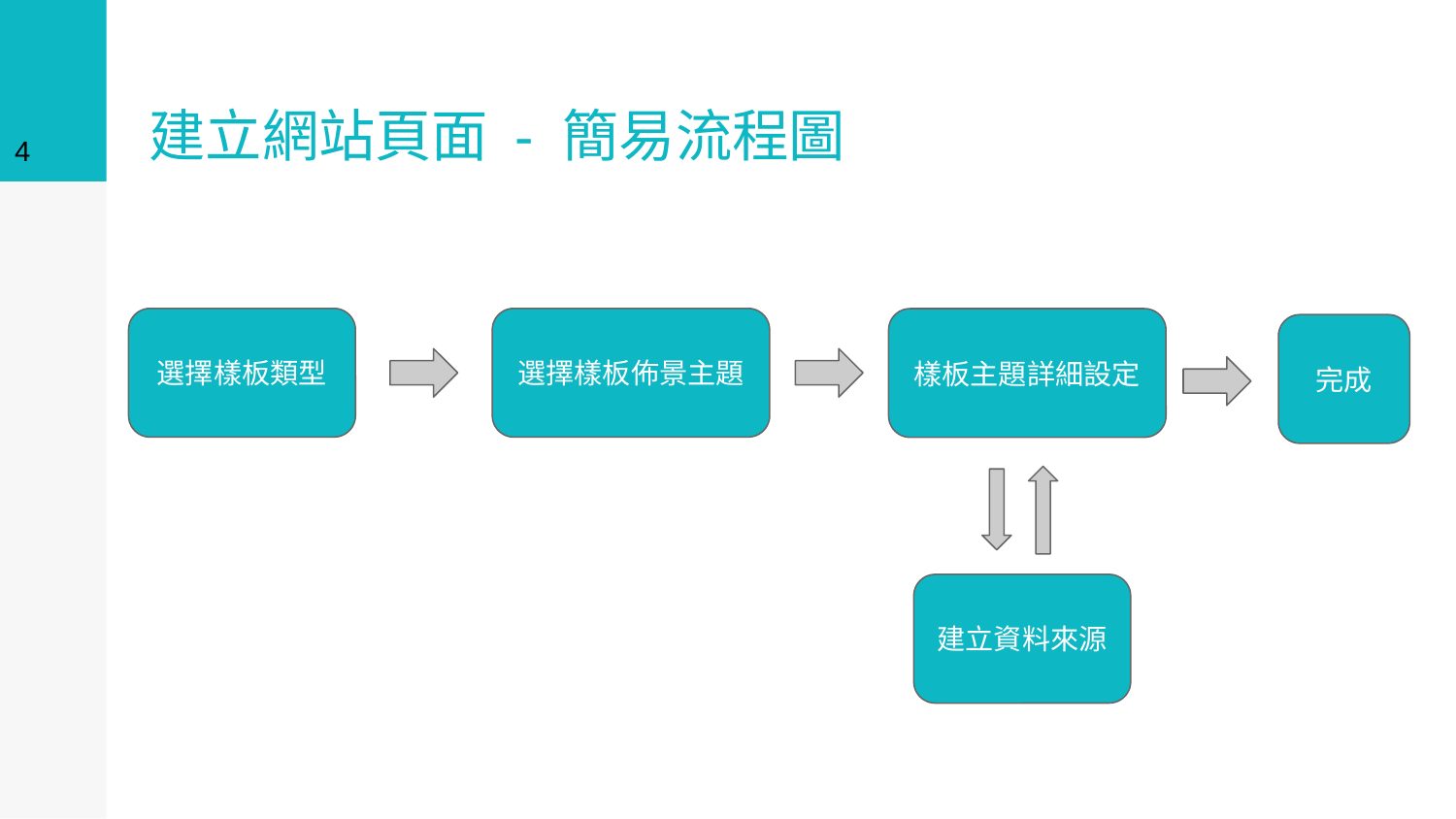

4
# 建立網站頁面 - 簡易流程圖
選擇樣板類型
選擇樣板佈景主題
樣板主題詳細設定
完成

建立資料來源